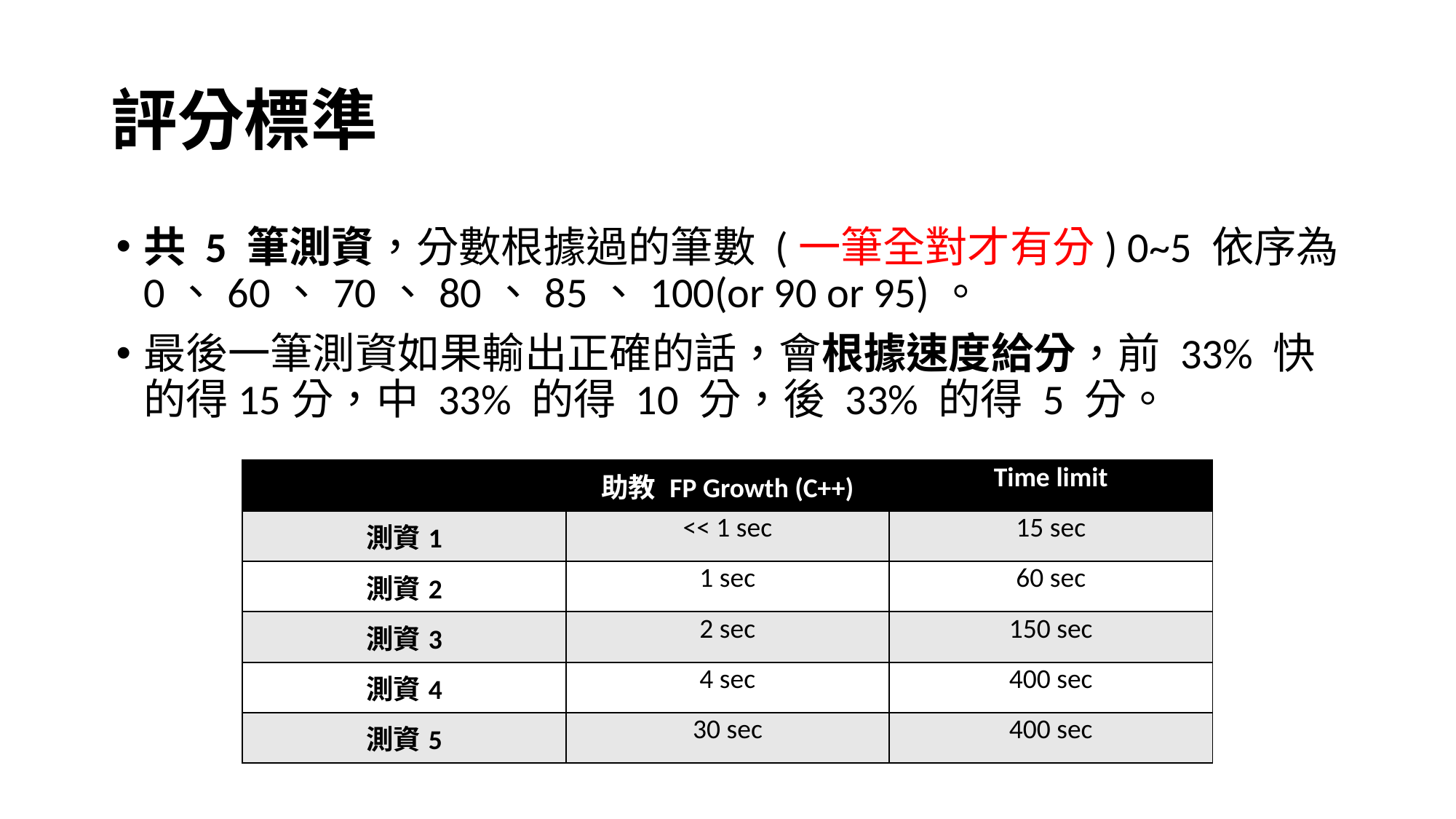

# 評分標準
共 5 筆測資，分數根據過的筆數 (一筆全對才有分) 0~5 依序為 0、60、70、80、85、100(or 90 or 95)。
最後一筆測資如果輸出正確的話，會根據速度給分，前 33% 快的得15分，中 33% 的得 10 分，後 33% 的得 5 分。

|  | 助教 FP Growth (C++) | Time limit |
| --- | --- | --- |
| 測資1 | << 1 sec | 15 sec |
| 測資2 | 1 sec | 60 sec |
| 測資3 | 2 sec | 150 sec |
| 測資4 | 4 sec | 400 sec |
| 測資5 | 30 sec | 400 sec |